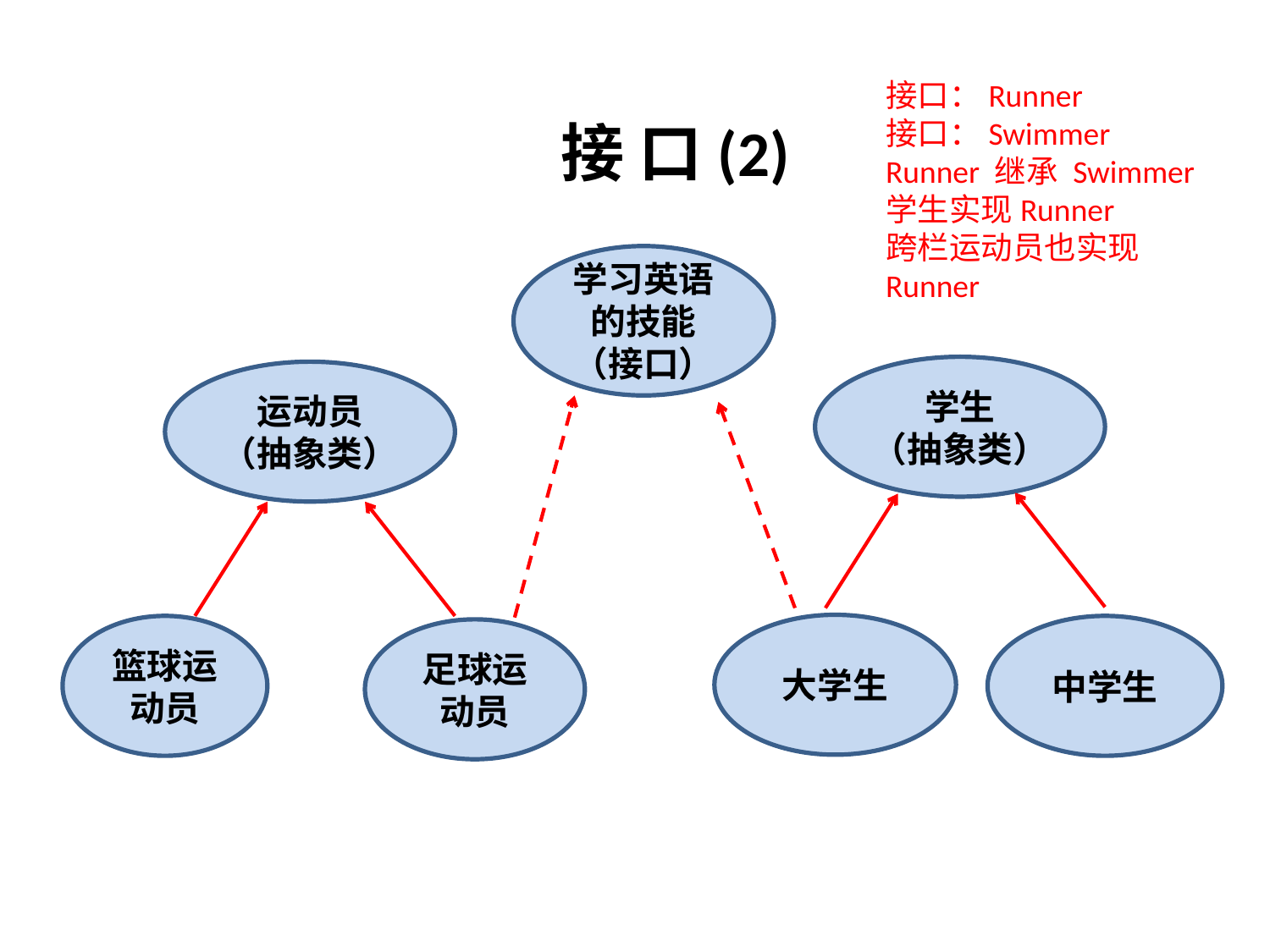

接口：Runner
接口：Swimmer
Runner 继承 Swimmer
学生实现Runner
跨栏运动员也实现Runner

# 接 口(2)
学习英语的技能
（接口）
学生
（抽象类）
运动员
（抽象类）
大学生
篮球运动员
中学生
足球运动员